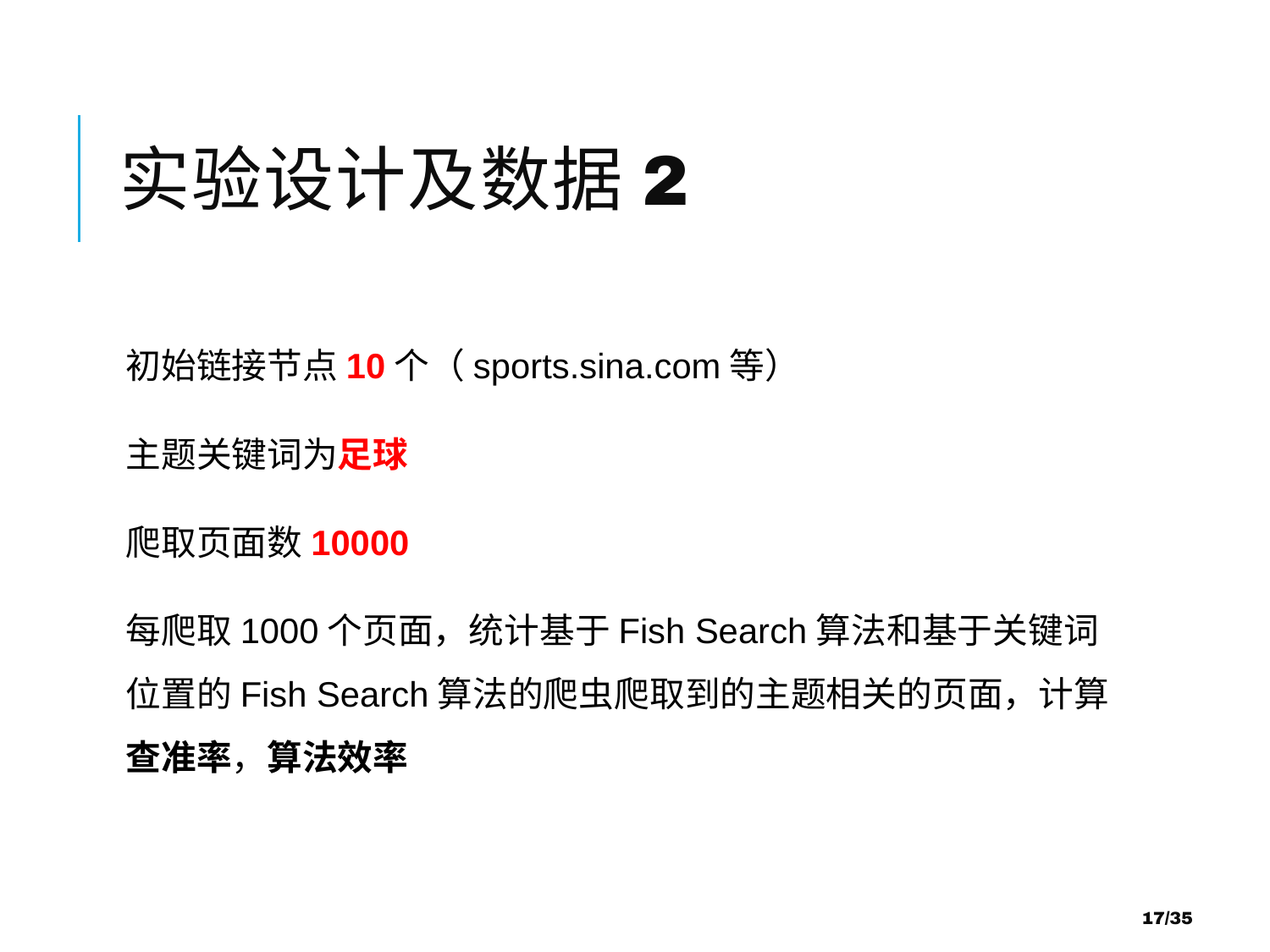

# 实验设计及数据2
初始链接节点10个（sports.sina.com等）
主题关键词为足球
爬取页面数10000
每爬取1000个页面，统计基于Fish Search算法和基于关键词位置的Fish Search算法的爬虫爬取到的主题相关的页面，计算查准率，算法效率

17/35